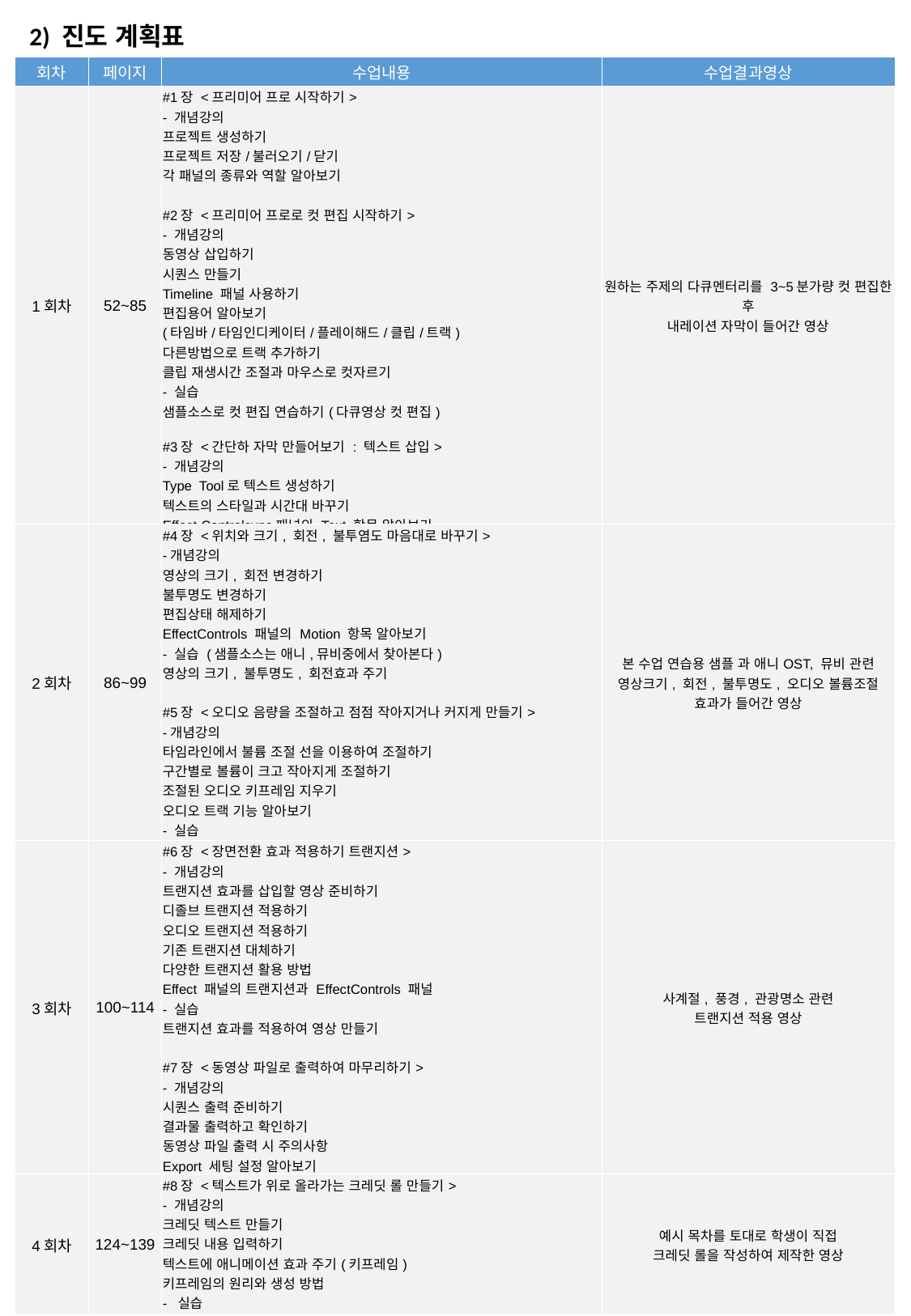

2) 진도 계획표
| 회차 | 페이지 | 수업내용 | 수업결과영상 |
| --- | --- | --- | --- |
| 1회차 | 52~85 | #1장 <프리미어 프로 시작하기> - 개념강의 프로젝트 생성하기 프로젝트 저장/불러오기/닫기 각 패널의 종류와 역할 알아보기 #2장 <프리미어 프로로 컷 편집 시작하기> - 개념강의 동영상 삽입하기 시퀀스 만들기 Timeline 패널 사용하기 편집용어 알아보기 (타임바/타임인디케이터/플레이해드/클립/트랙) 다른방법으로 트랙 추가하기 클립 재생시간 조절과 마우스로 컷자르기 - 실습 샘플소스로 컷 편집 연습하기(다큐영상 컷 편집) #3장 <간단하 자막 만들어보기 : 텍스트 삽입> - 개념강의 Type Tool로 텍스트 생성하기 텍스트의 스타일과 시간대 바꾸기 Effect Controlsvps패널의 Text 항목 알아보기 - 실습 샘플소스로 자막삽입 연습하기(컷편집한 다큐영상에 내래이션 자막 삽입) | 원하는 주제의 다큐멘터리를 3~5분가량 컷 편집한 후 내레이션 자막이 들어간 영상 |
| 2회차 | 86~99 | #4장 <위치와 크기, 회전, 불투염도 마음대로 바꾸기> -개념강의 영상의 크기, 회전 변경하기 불투명도 변경하기 편집상태 해제하기 EffectControls 패널의 Motion 항목 알아보기 - 실습 (샘플소스는 애니,뮤비중에서 찾아본다) 영상의 크기, 불투명도, 회전효과 주기 #5장 <오디오 음량을 조절하고 점점 작아지거나 커지게 만들기> -개념강의 타임라인에서 불륨 조절 선을 이용하여 조절하기 구간별로 볼륨이 크고 작아지게 조절하기 조절된 오디오 키프레임 지우기 오디오 트랙 기능 알아보기 - 실습 구간별로 볼륨조절 효과음 추가하기 | 본 수업 연습용 샘플 과 애니OST, 뮤비 관련 영상크기, 회전, 불투명도, 오디오 볼륨조절 효과가 들어간 영상 |
| 3회차 | 100~114 | #6장 <장면전환 효과 적용하기 트랜지션> - 개념강의 트랜지션 효과를 삽입할 영상 준비하기 디졸브 트랜지션 적용하기 오디오 트랜지션 적용하기 기존 트랜지션 대체하기 다양한 트랜지션 활용 방법 Effect 패널의 트랜지션과 EffectControls 패널 - 실습 트랜지션 효과를 적용하여 영상 만들기 #7장 <동영상 파일로 출력하여 마무리하기> - 개념강의 시퀀스 출력 준비하기 결과물 출력하고 확인하기 동영상 파일 출력 시 주의사항 Export 세팅 설정 알아보기 - 실습 동영상 파일 출력하기 | 사계절, 풍경, 관광명소 관련 트랜지션 적용 영상 |
| 4회차 | 124~139 | #8장 <텍스트가 위로 올라가는 크레딧 롤 만들기> - 개념강의 크레딧 텍스트 만들기 크레딧 내용 입력하기 텍스트에 애니메이션 효과 주기(키프레임) 키프레임의 원리와 생성 방법 - 실습 크레딧 롤 영상 만들기 | 예시 목차를 토대로 학생이 직접 크레딧 롤을 작성하여 제작한 영상 |